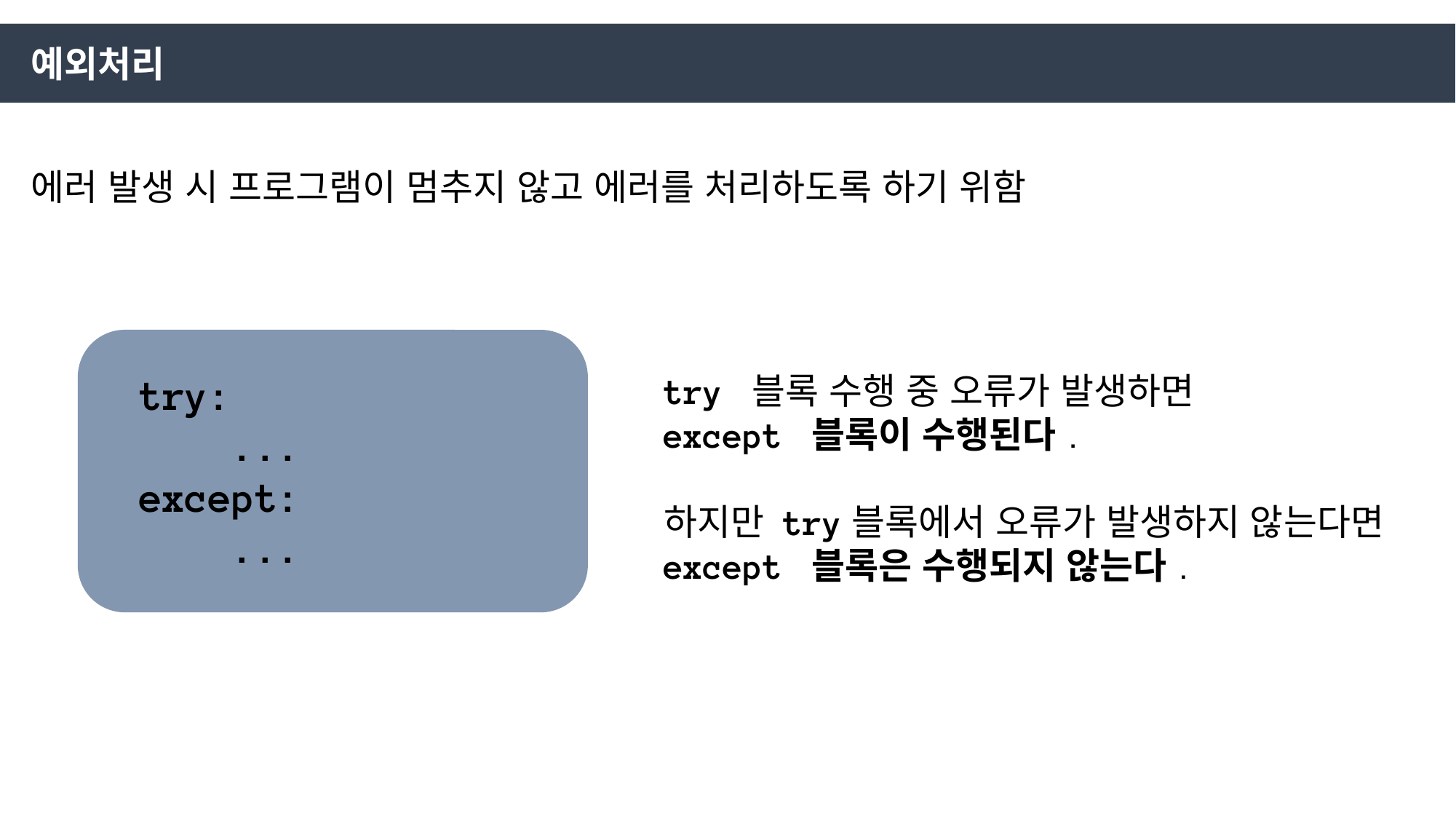

예외처리
에러 발생 시 프로그램이 멈추지 않고 에러를 처리하도록 하기 위함

try:
    ...
except:
    ...
try 블록 수행 중 오류가 발생하면
except 블록이 수행된다.

하지만 try블록에서 오류가 발생하지 않는다면 except 블록은 수행되지 않는다.